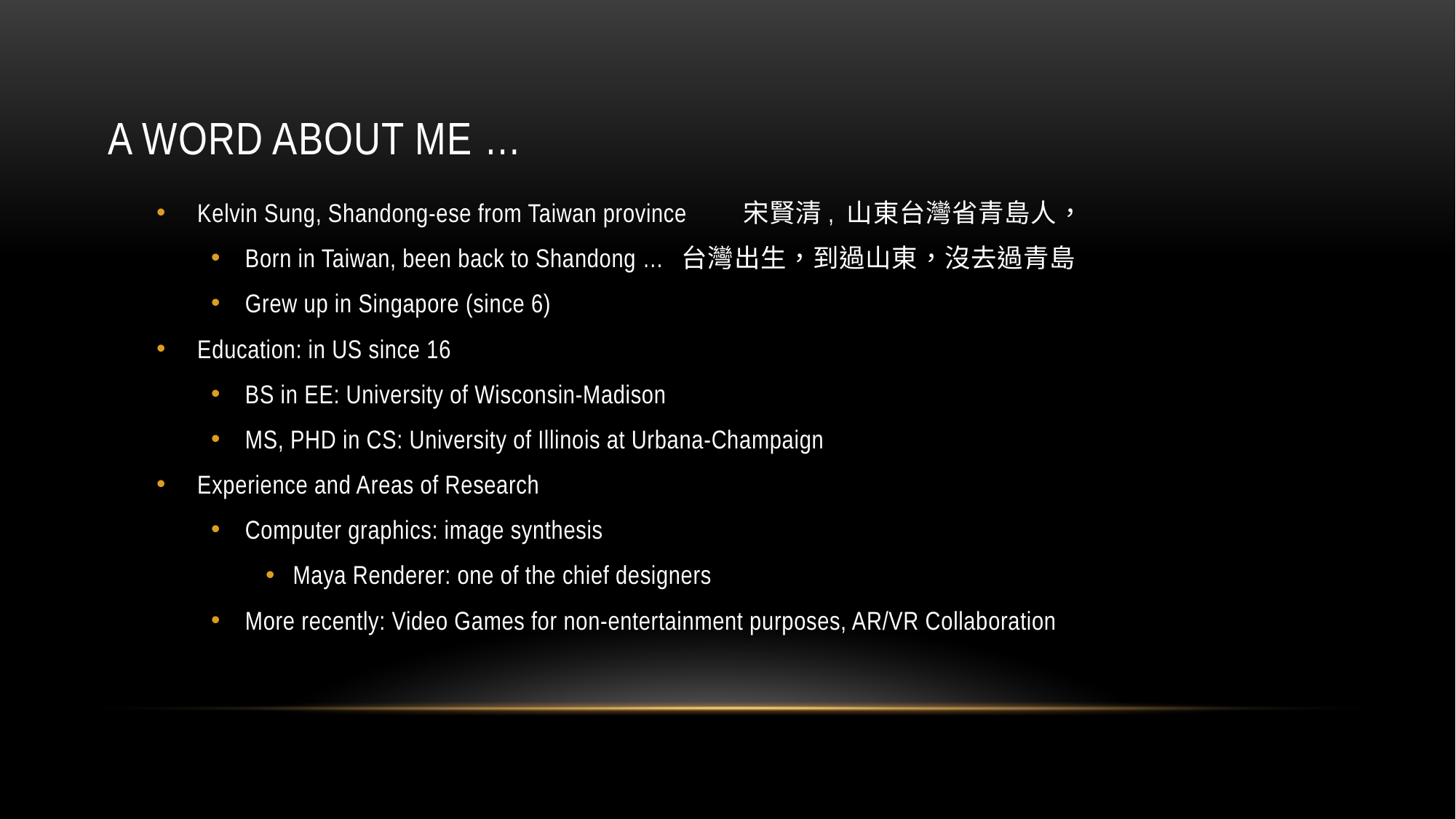

# A Word about me …
Kelvin Sung, Shandong-ese from Taiwan province	宋賢清, 山東台灣省青島人，
Born in Taiwan, been back to Shandong … 	台灣出生，到過山東，沒去過青島
Grew up in Singapore (since 6)
Education: in US since 16
BS in EE: University of Wisconsin-Madison
MS, PHD in CS: University of Illinois at Urbana-Champaign
Experience and Areas of Research
Computer graphics: image synthesis
Maya Renderer: one of the chief designers
More recently: Video Games for non-entertainment purposes, AR/VR Collaboration